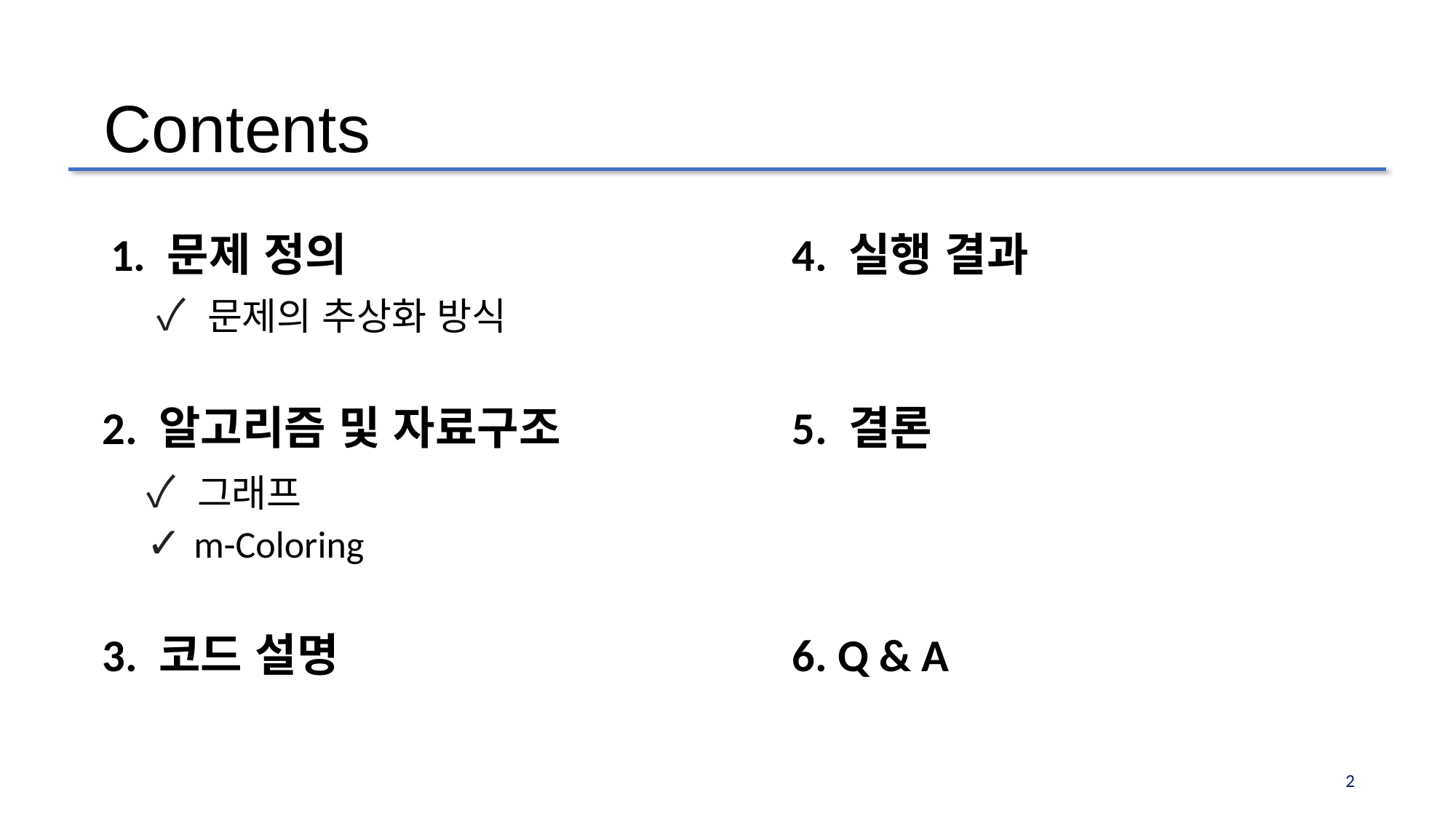

Contents
1. 문제 정의
4. 실행 결과
 ✓ 문제의 추상화 방식
2. 알고리즘 및 자료구조
5. 결론
✓ 그래프
✓ m-Coloring
3. 코드 설명
6. Q & A
2